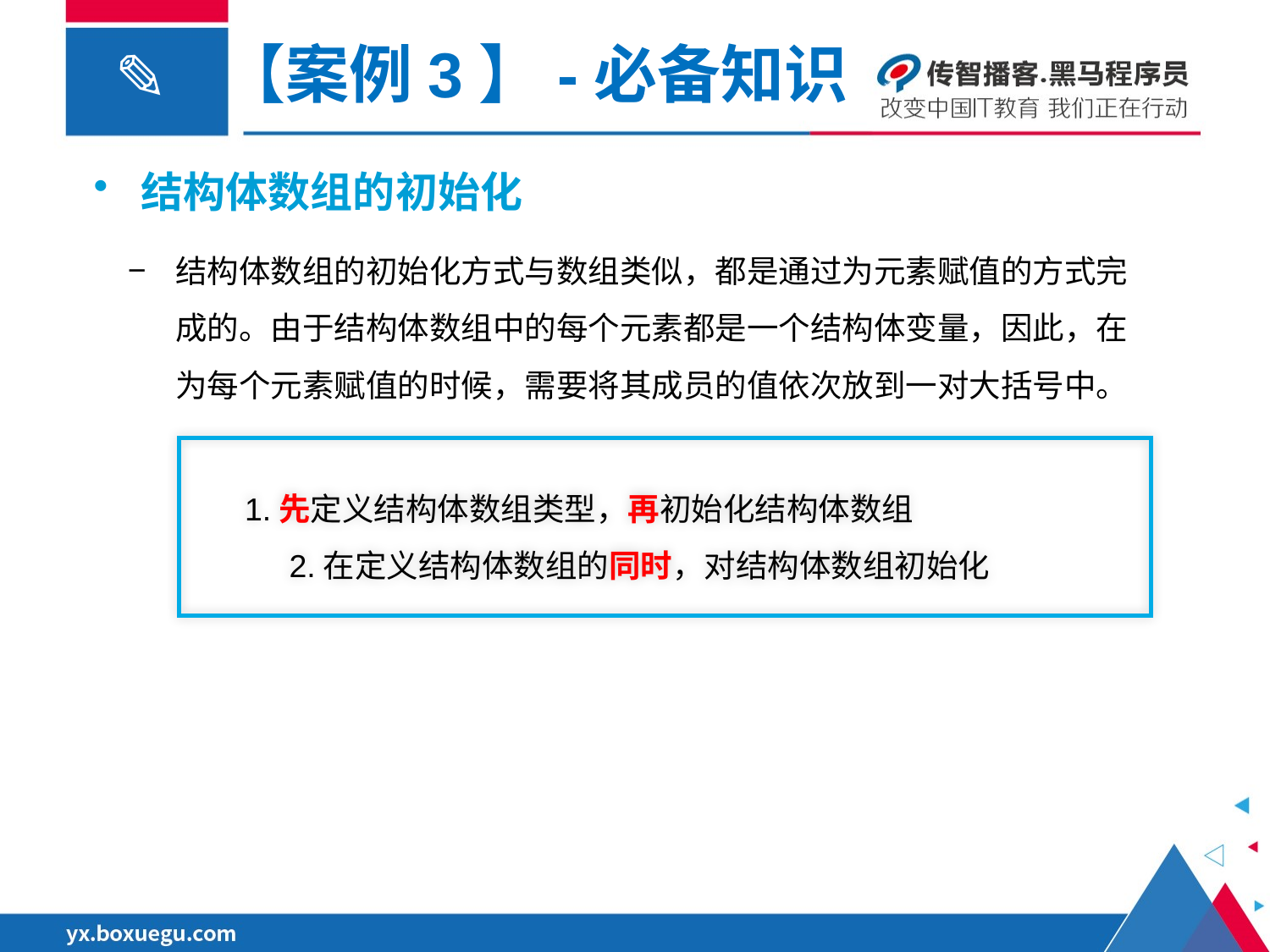

【案例3】-必备知识
结构体数组的初始化
结构体数组的初始化方式与数组类似，都是通过为元素赋值的方式完成的。由于结构体数组中的每个元素都是一个结构体变量，因此，在为每个元素赋值的时候，需要将其成员的值依次放到一对大括号中。

      1.先定义结构体数组类型，再初始化结构体数组
           2.在定义结构体数组的同时，对结构体数组初始化